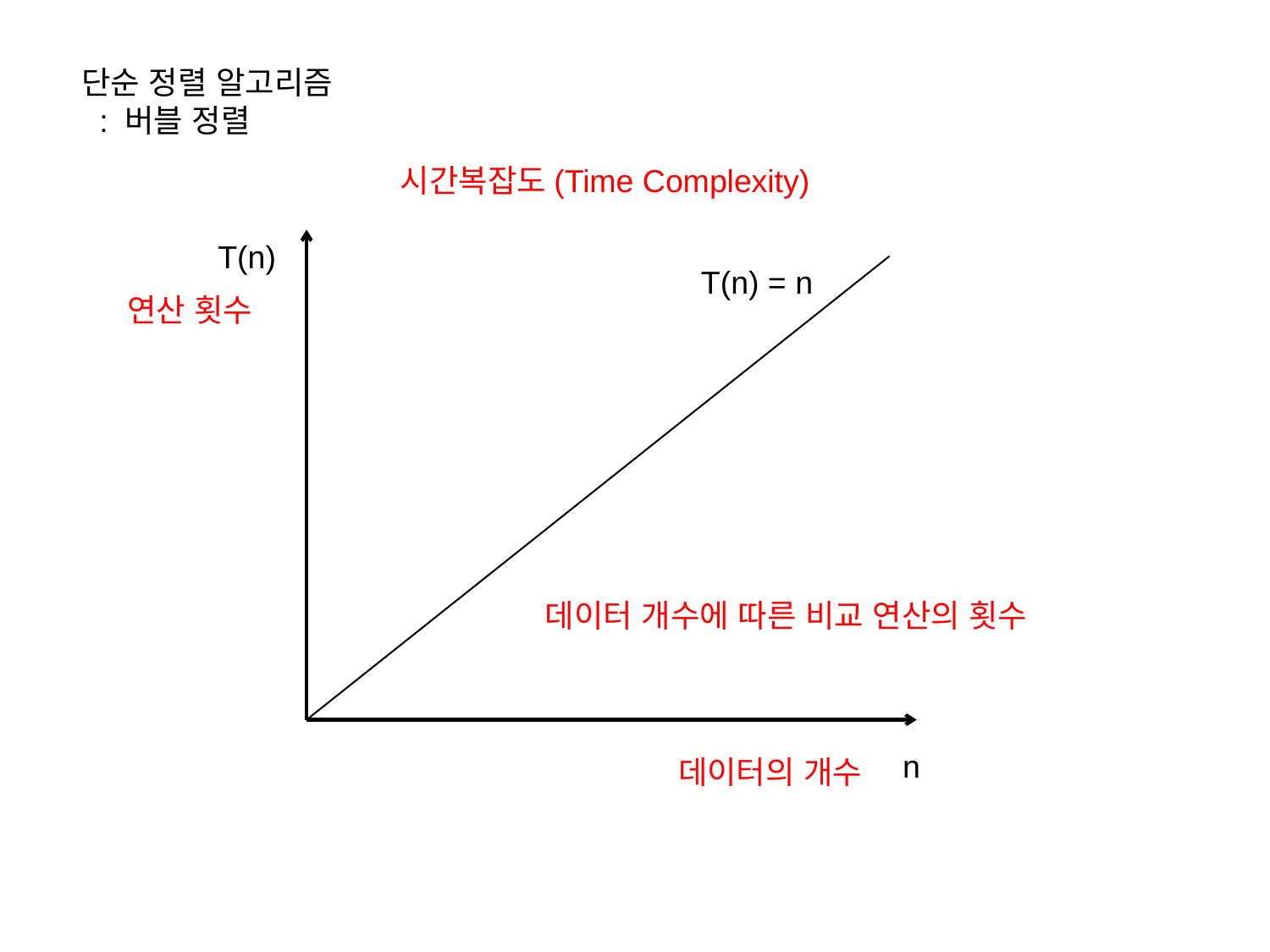

단순 정렬 알고리즘
  : 버블 정렬
시간복잡도(Time Complexity)
T(n)
T(n) = n
연산 횟수
데이터 개수에 따른 비교 연산의 횟수
n
데이터의 개수